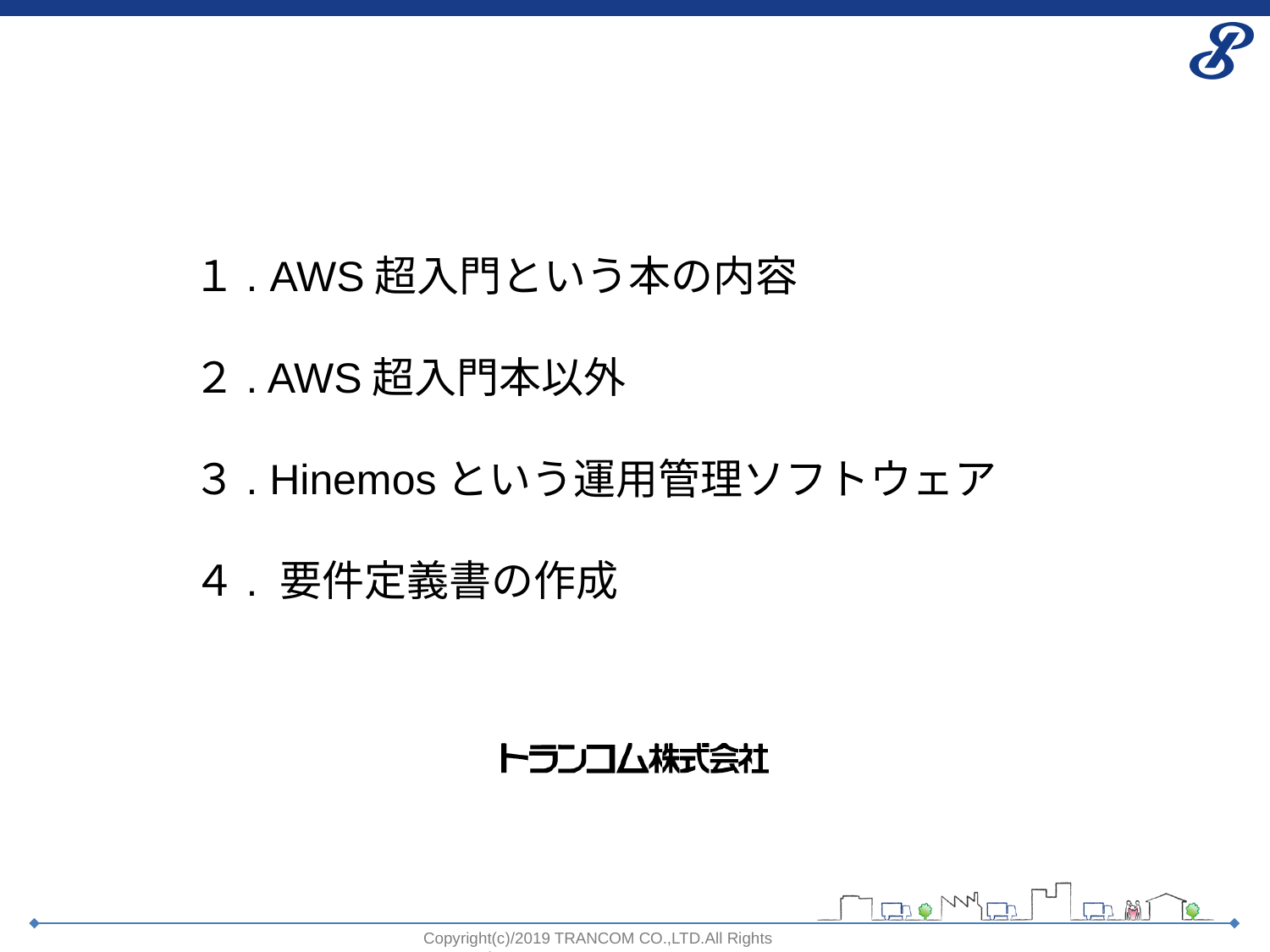

１. AWS超入門という本の内容

２. AWS超入門本以外

３. Hinemosという運用管理ソフトウェア

４. 要件定義書の作成